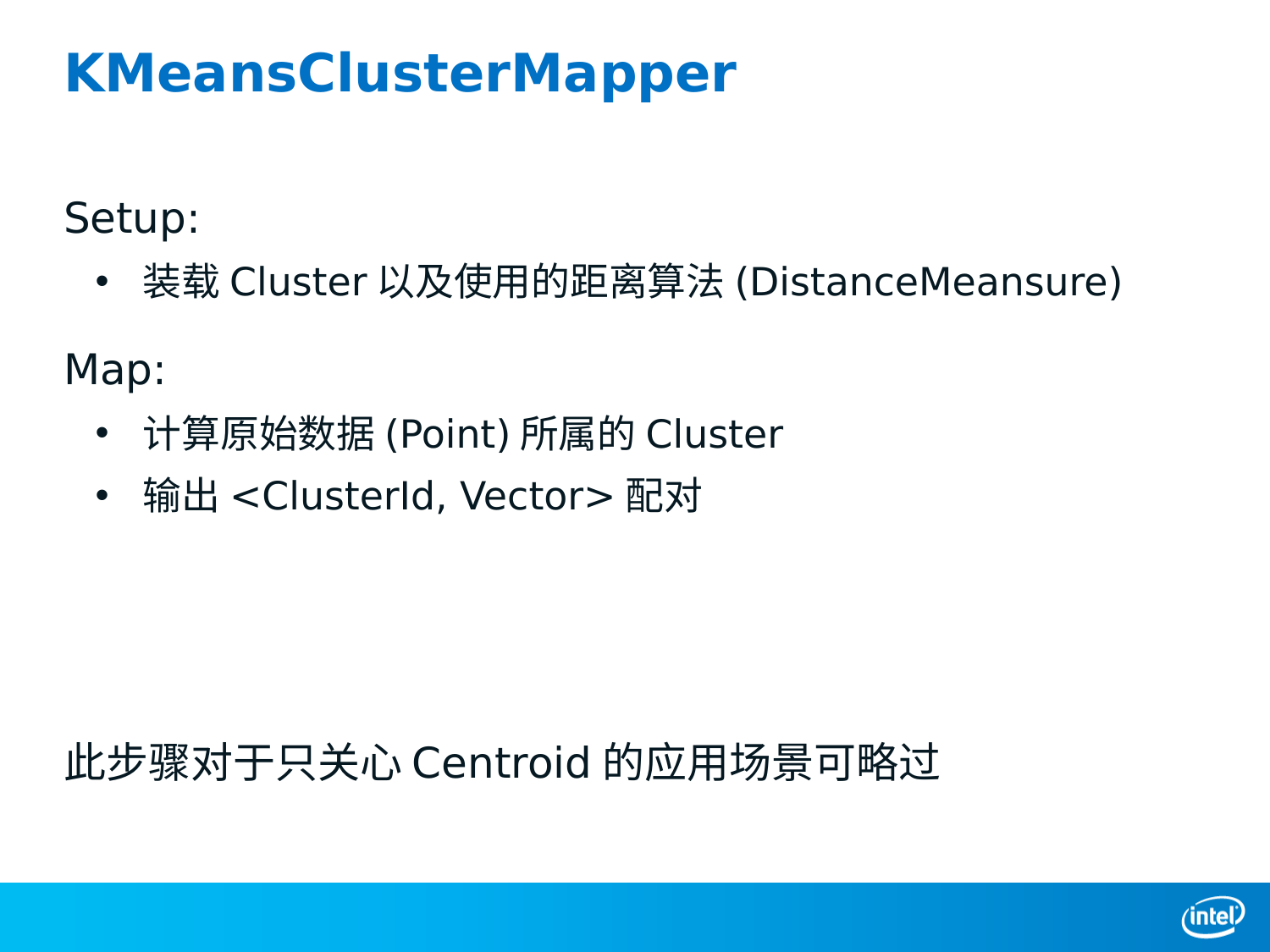

# KMeansClusterMapper
Setup:
装载Cluster以及使用的距离算法(DistanceMeansure)
Map:
计算原始数据(Point)所属的Cluster
输出<ClusterId, Vector>配对

此步骤对于只关心Centroid的应用场景可略过